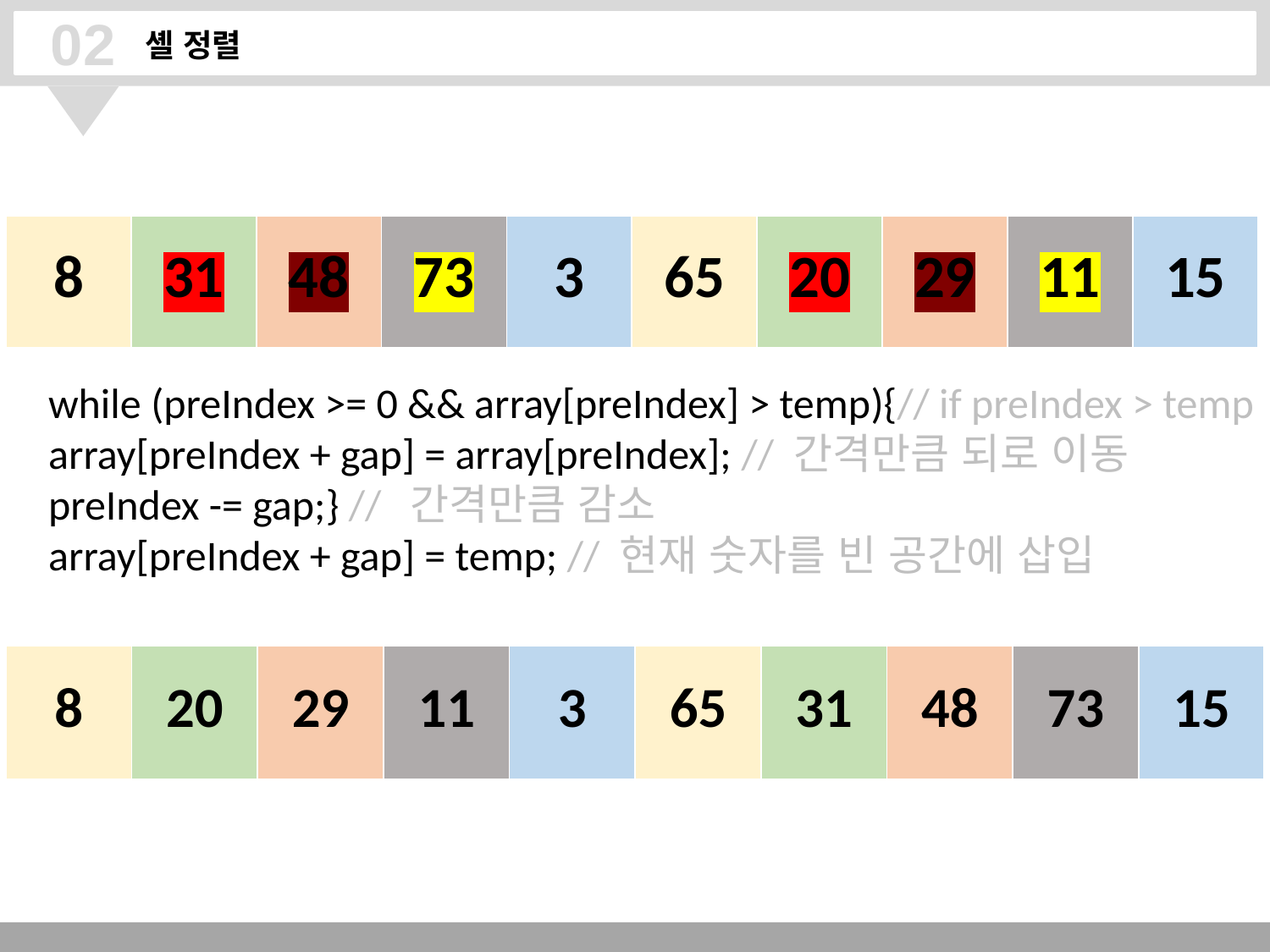

02

셸 정렬

| 8 | 31 | 48 | 73 | 3 | 65 | 20 | 29 | 11 | 15 |
| --- | --- | --- | --- | --- | --- | --- | --- | --- | --- |
while (preIndex >= 0 && array[preIndex] > temp){// if preIndex > temp
array[preIndex + gap] = array[preIndex]; // 간격만큼 되로 이동
preIndex -= gap;} //  간격만큼 감소
array[preIndex + gap] = temp; // 현재 숫자를 빈 공간에 삽입

| 8 | 20 | 29 | 11 | 3 | 65 | 31 | 48 | 73 | 15 |
| --- | --- | --- | --- | --- | --- | --- | --- | --- | --- |